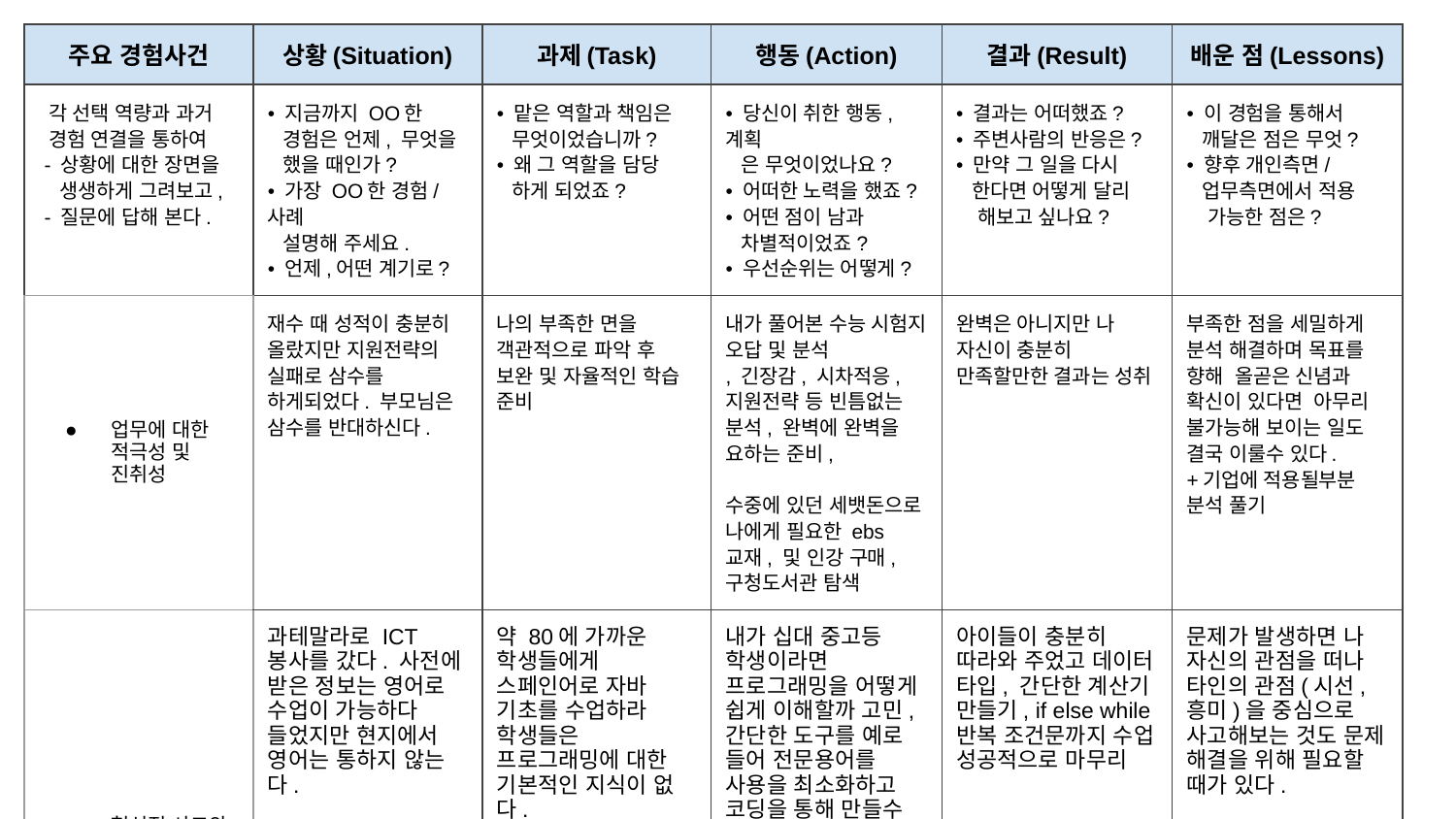

| 주요 경험사건 | 상황(Situation) | 과제(Task) | 행동(Action) | 결과(Result) | 배운 점(Lessons) |
| --- | --- | --- | --- | --- | --- |
| 각 선택 역량과 과거 경험 연결을 통하여 - 상황에 대한 장면을 생생하게 그려보고, - 질문에 답해 본다. | • 지금까지 OO한 경험은 언제, 무엇을 했을 때인가? • 가장 OO한 경험/사례 설명해 주세요. • 언제,어떤 계기로? | • 맡은 역할과 책임은 무엇이었습니까? • 왜 그 역할을 담당 하게 되었죠? | • 당신이 취한 행동,계획 은 무엇이었나요? • 어떠한 노력을 했죠? • 어떤 점이 남과 차별적이었죠? • 우선순위는 어떻게? | • 결과는 어떠했죠? • 주변사람의 반응은? • 만약 그 일을 다시 한다면 어떻게 달리 해보고 싶나요? | • 이 경험을 통해서 깨달은 점은 무엇? • 향후 개인측면/ 업무측면에서 적용 가능한 점은? |
| 업무에 대한 적극성 및 진취성 | 재수 때 성적이 충분히 올랐지만 지원전략의 실패로 삼수를 하게되었다. 부모님은 삼수를 반대하신다. | 나의 부족한 면을 객관적으로 파악 후 보완 및 자율적인 학습 준비 | 내가 풀어본 수능 시험지 오답 및 분석 , 긴장감, 시차적응, 지원전략 등 빈틈없는 분석, 완벽에 완벽을 요하는 준비, 수중에 있던 세뱃돈으로 나에게 필요한 ebs 교재, 및 인강 구매, 구청도서관 탐색 | 완벽은 아니지만 나 자신이 충분히 만족할만한 결과는 성취 | 부족한 점을 세밀하게 분석 해결하며 목표를 향해 올곧은 신념과 확신이 있다면 아무리 불가능해 보이는 일도 결국 이룰수 있다. +기업에 적용될부분 분석 풀기 |
| 혁신적 사고와 그것을 실천으로 옮긴 경험 | 과테말라로 ICT 봉사를 갔다. 사전에 받은 정보는 영어로 수업이 가능하다 들었지만 현지에서 영어는 통하지 않는다. 통번역 담당도 프로그래밍 관련 스페인어 지식이 없어 수업이 불가하다 한다. | 약 80에 가까운 학생들에게 스페인어로 자바 기초를 수업하라 학생들은 프로그래밍에 대한 기본적인 지식이 없다. 개발을 처음접하며 스페인어를 사용하는 중고등 학생에게 java 프로그래밍 수업을 하며 이에 대한 흥미를 이끌어야한다. | 내가 십대 중고등 학생이라면 프로그래밍을 어떻게 쉽게 이해할까 고민, 간단한 도구를 예로 들어 전문용어를 사용을 최소화하고 코딩을 통해 만들수 있는 것들을 구체화해줘 흥미를 극대화 시킨다. 용어가 간단해졌기 때문에 혼자 밤새 구글번역기로 돌려 수업자료를 완전히 새로 만들고 통번역 담당에게 모의 수업 진행 | 아이들이 충분히 따라와 주었고 데이터 타입, 간단한 계산기 만들기, if else while 반복 조건문까지 수업 성공적으로 마무리 | 문제가 발생하면 나 자신의 관점을 떠나 타인의 관점(시선, 흥미)을 중심으로 사고해보는 것도 문제 해결을 위해 필요할 때가 있다. +기업에 적용될부분 분석 풀기 |
| 직무 이해도 및 적극성 | spring 기반, java, Python, SQL 등 프로그래밍 언어 및 DB를 활용하여 프로젝트를 설계 및 개발을 하고싶다. | MVC 개발, 스프링을 활용하여 웹서비스의 구조를 설계하고 싶다. | 멀티캠퍼스에서 주관하는 ai활용지능형 서비스 개발 훈련 참여, 팀 프로젝트 과정에서 프론트 및 mvc 엔지니어링 담당을 맡아 개발 | 미정 | 스프링은 활용도가 높아 웹서비스 개발과정을 매우 간결하고 쉽게 만들어준다. 다만 언제나 문제는 어떤 needs를 파악하여 어떤 서비스를 개발할 것인지 정하는것, 해당 서비스에 필요한 백엔드 작업을 어떤 api를 가져와 어떤 방식으로 활용할지 정하는 것이 어렵고 또 재밌다. +기업에 적용될부분 분석 풀기 |